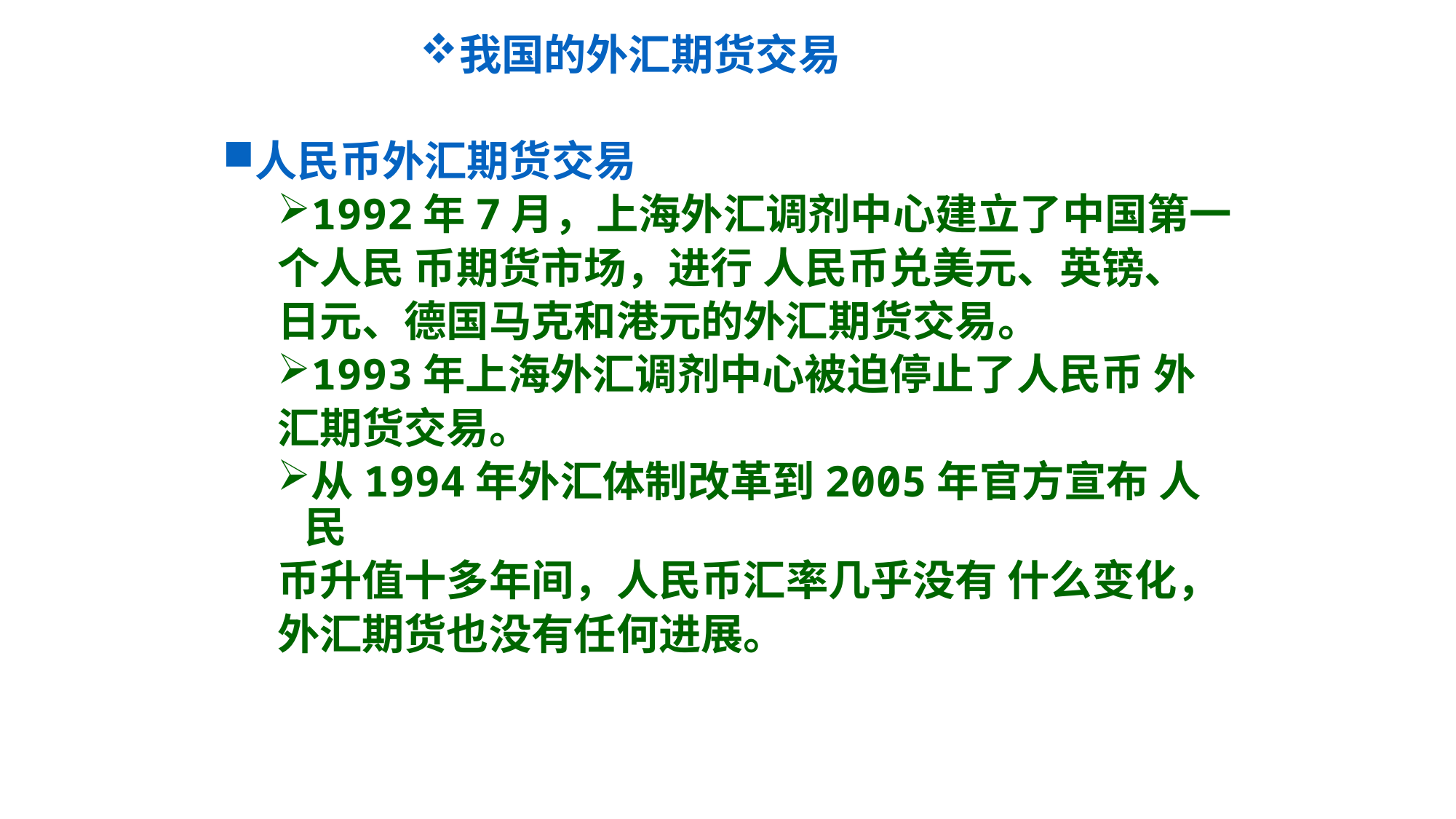

我国的外汇期货交易
人民币外汇期货交易
1992年7月，上海外汇调剂中心建立了中国第一
个人民 币期货市场，进行 人民币兑美元、英镑、
日元、德国马克和港元的外汇期货交易。
1993年上海外汇调剂中心被迫停止了人民币 外
汇期货交易。
从1994年外汇体制改革到2005年官方宣布 人民
币升值十多年间，人民币汇率几乎没有 什么变化，
外汇期货也没有任何进展。